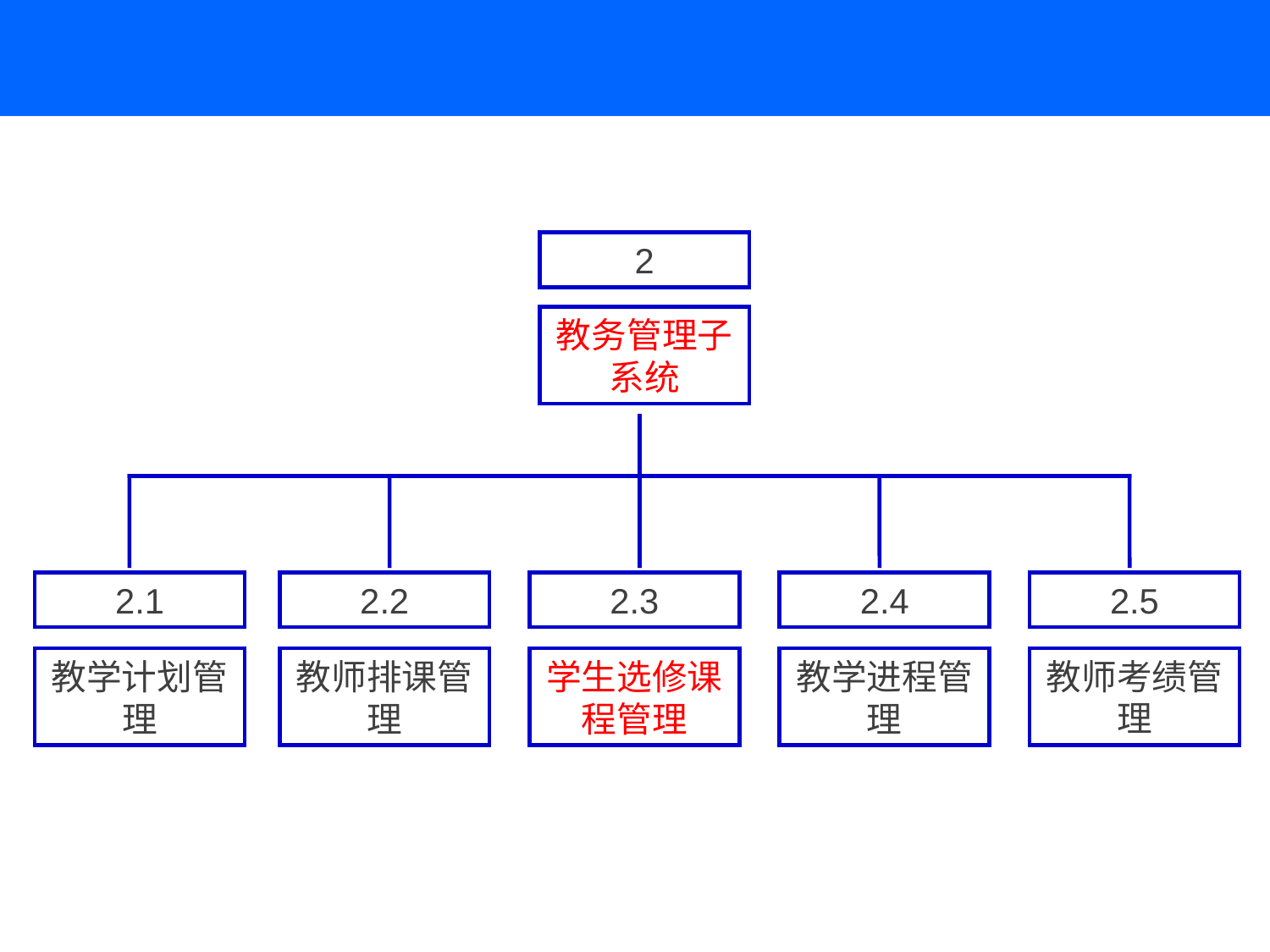

2
教务管理子系统

2.1
教学计划管理
2.2
教师排课管理
2.3
学生选修课程管理
2.4
教学进程管理
2.5
教师考绩管理